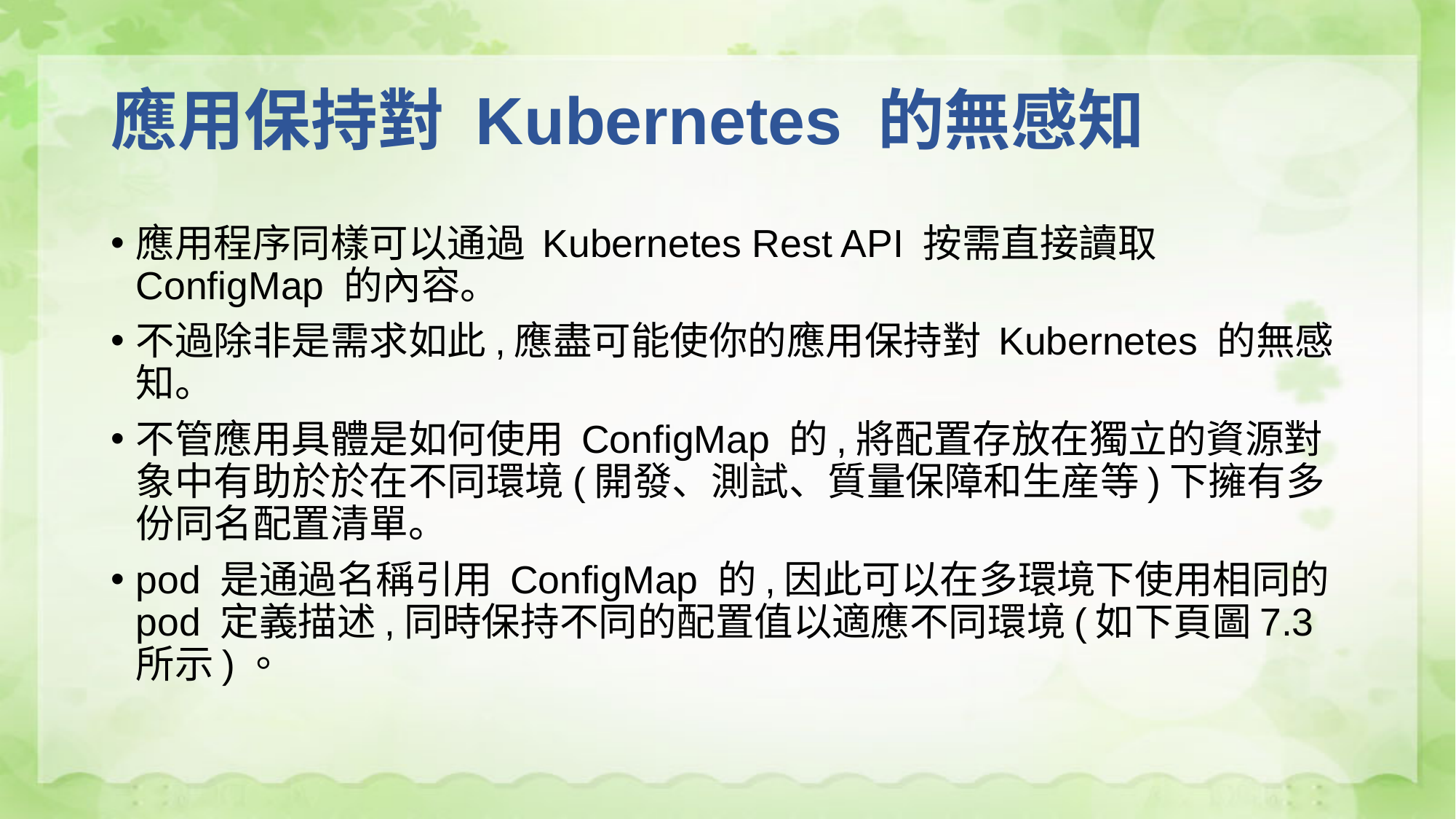

# 應用保持對 Kubernetes 的無感知
應用程序同樣可以通過 Kubernetes Rest API 按需直接讀取 ConfigMap 的內容。
不過除非是需求如此,應盡可能使你的應用保持對 Kubernetes 的無感知。
不管應用具體是如何使用 ConfigMap 的,將配置存放在獨立的資源對象中有助於於在不同環境(開發、測試、質量保障和生産等)下擁有多份同名配置清單。
pod 是通過名稱引用 ConfigMap 的,因此可以在多環境下使用相同的pod 定義描述,同時保持不同的配置值以適應不同環境(如下頁圖7.3 所示)。